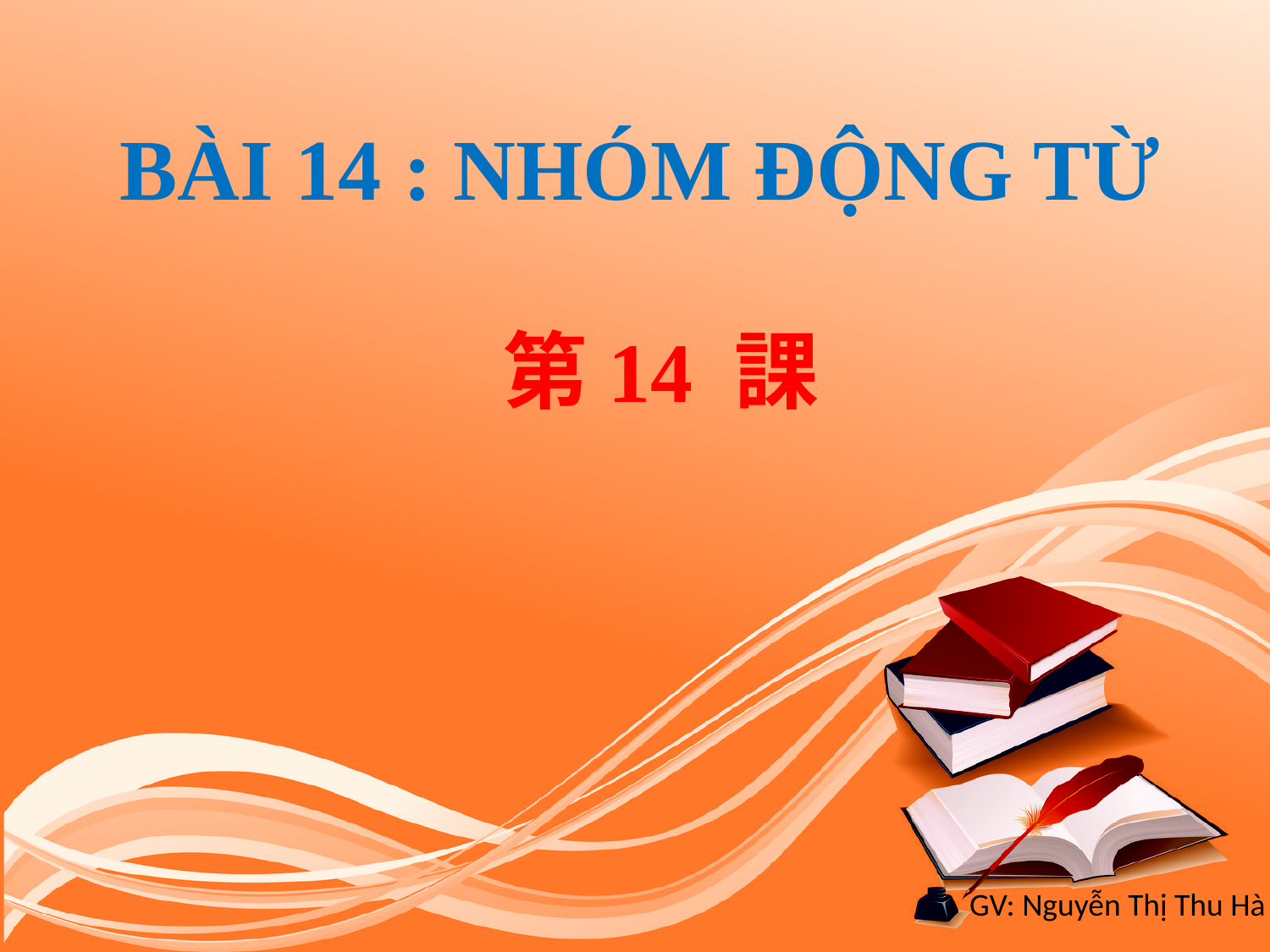

# BÀI 14 : NHÓM ĐỘNG TỪ
第14 課
GV: Nguyễn Thị Thu Hà